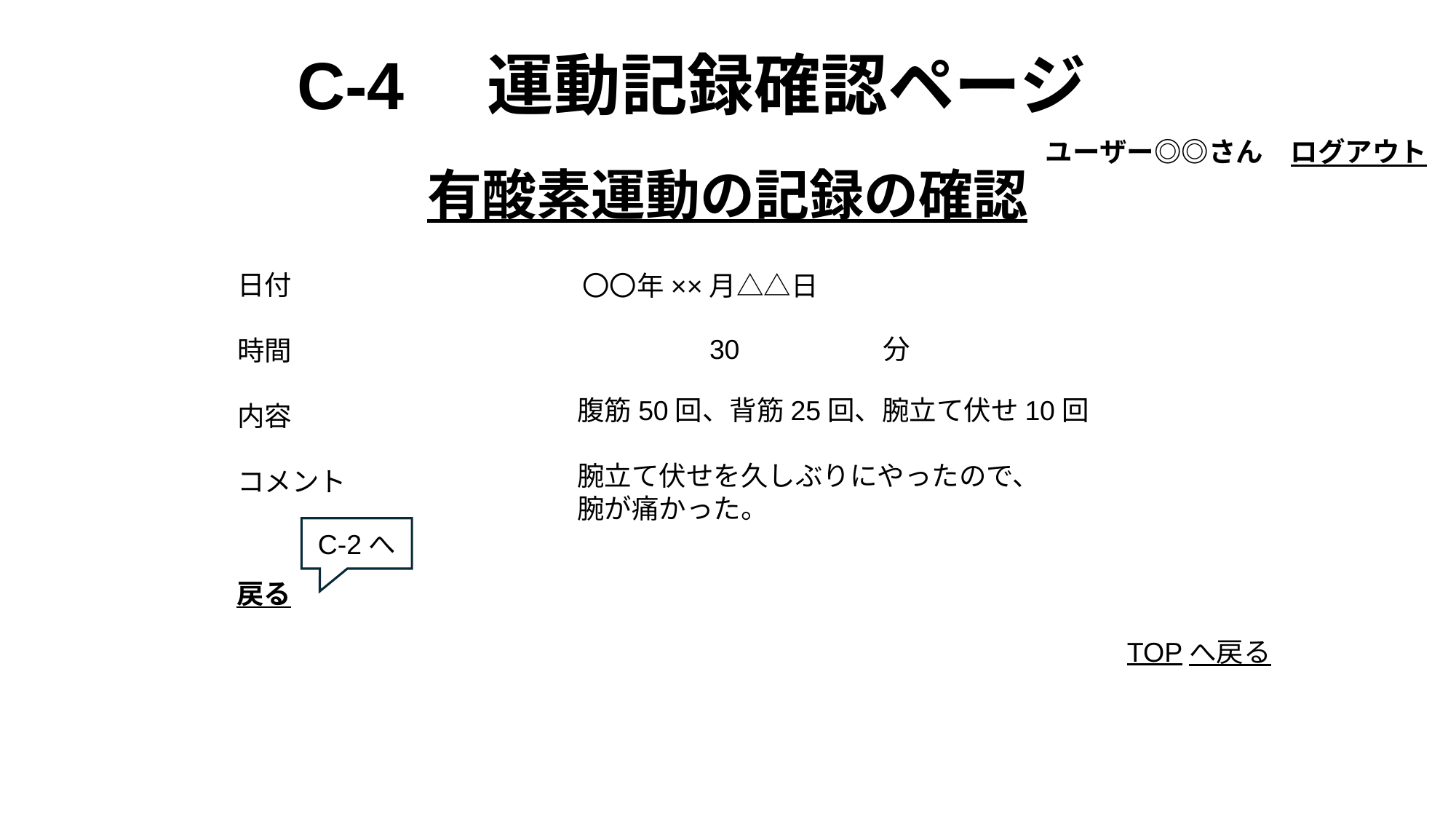

# C-4　運動記録確認ページ
ユーザー◎◎さん　ログアウト
有酸素運動の記録の確認

日付

時間

内容

コメント
〇〇年××月△△日
30　　　　　分
腹筋50回、背筋25回、腕立て伏せ10回
腕立て伏せを久しぶりにやったので、腕が痛かった。
C-2へ
戻る
TOPへ戻る